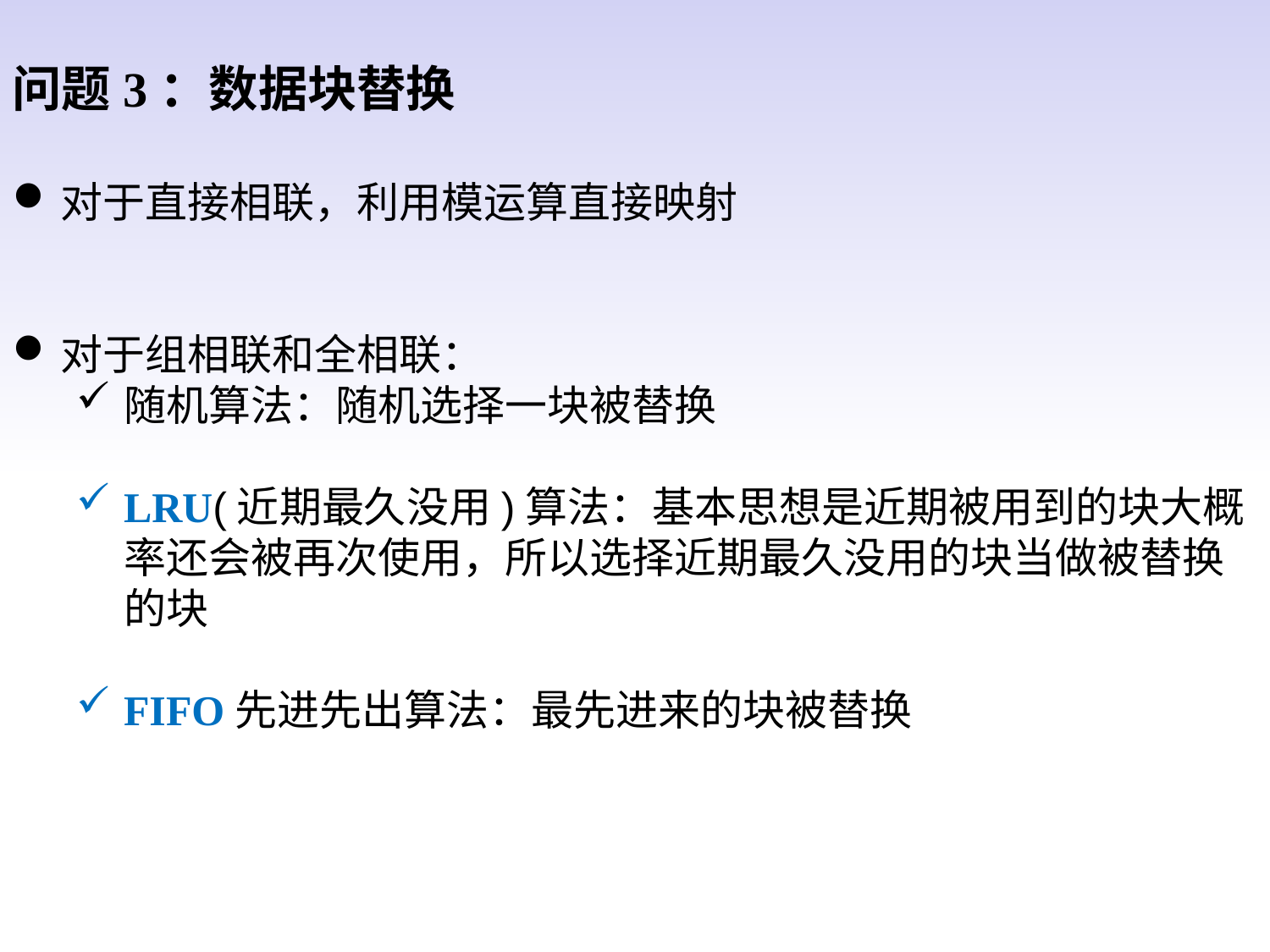

问题3：数据块替换

对于直接相联，利用模运算直接映射

对于组相联和全相联：
随机算法：随机选择一块被替换

LRU(近期最久没用)算法：基本思想是近期被用到的块大概率还会被再次使用，所以选择近期最久没用的块当做被替换的块

FIFO先进先出算法：最先进来的块被替换